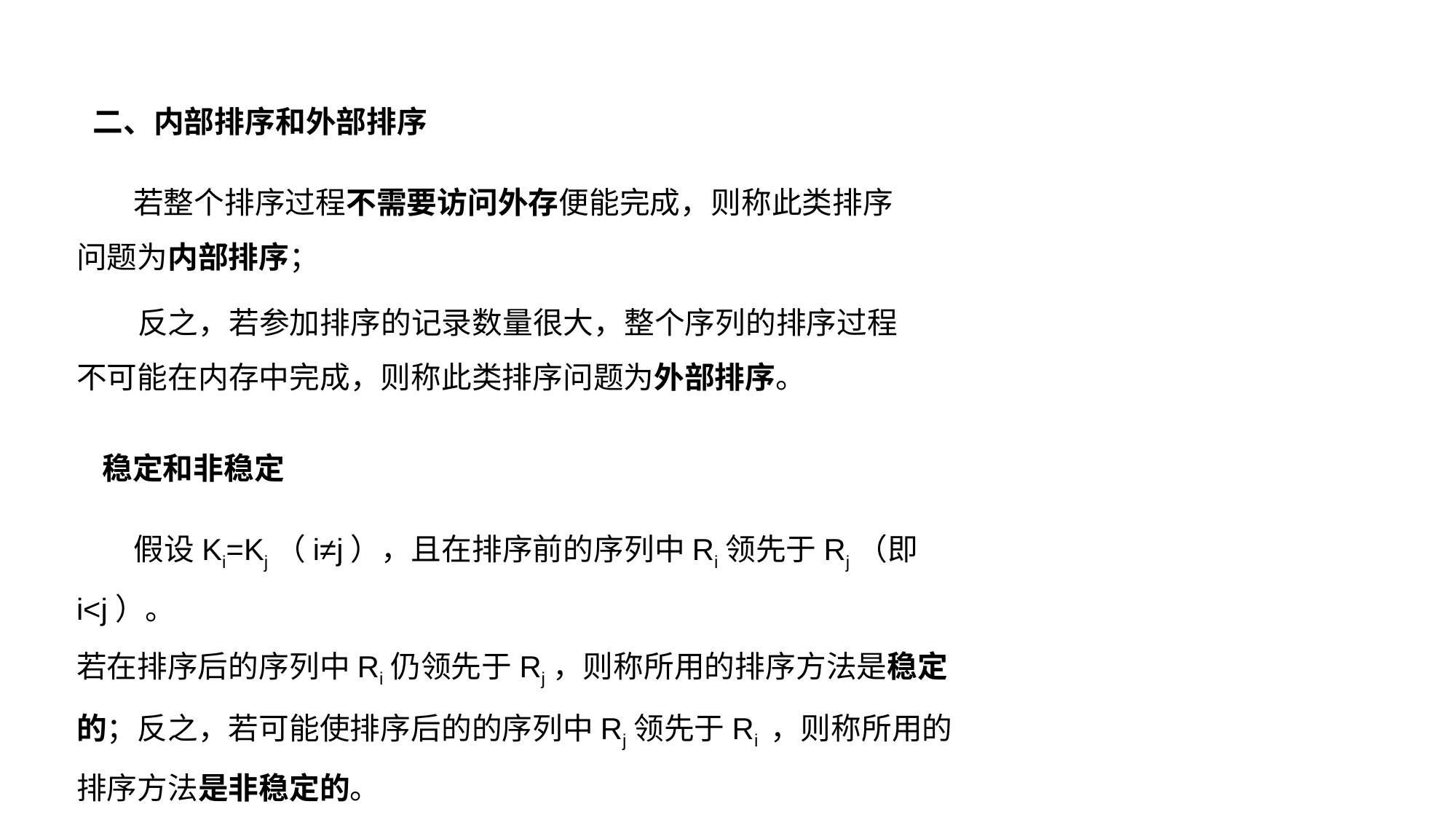

二、内部排序和外部排序
 若整个排序过程不需要访问外存便能完成，则称此类排序问题为内部排序；
        反之，若参加排序的记录数量很大，整个序列的排序过程不可能在内存中完成，则称此类排序问题为外部排序。
稳定和非稳定
　    假设Ki=Kj（i≠j），且在排序前的序列中Ri领先于Rj（即i<j）。
若在排序后的序列中Ri仍领先于Rj，则称所用的排序方法是稳定的；反之，若可能使排序后的的序列中Rj领先于Ri ，则称所用的排序方法是非稳定的。